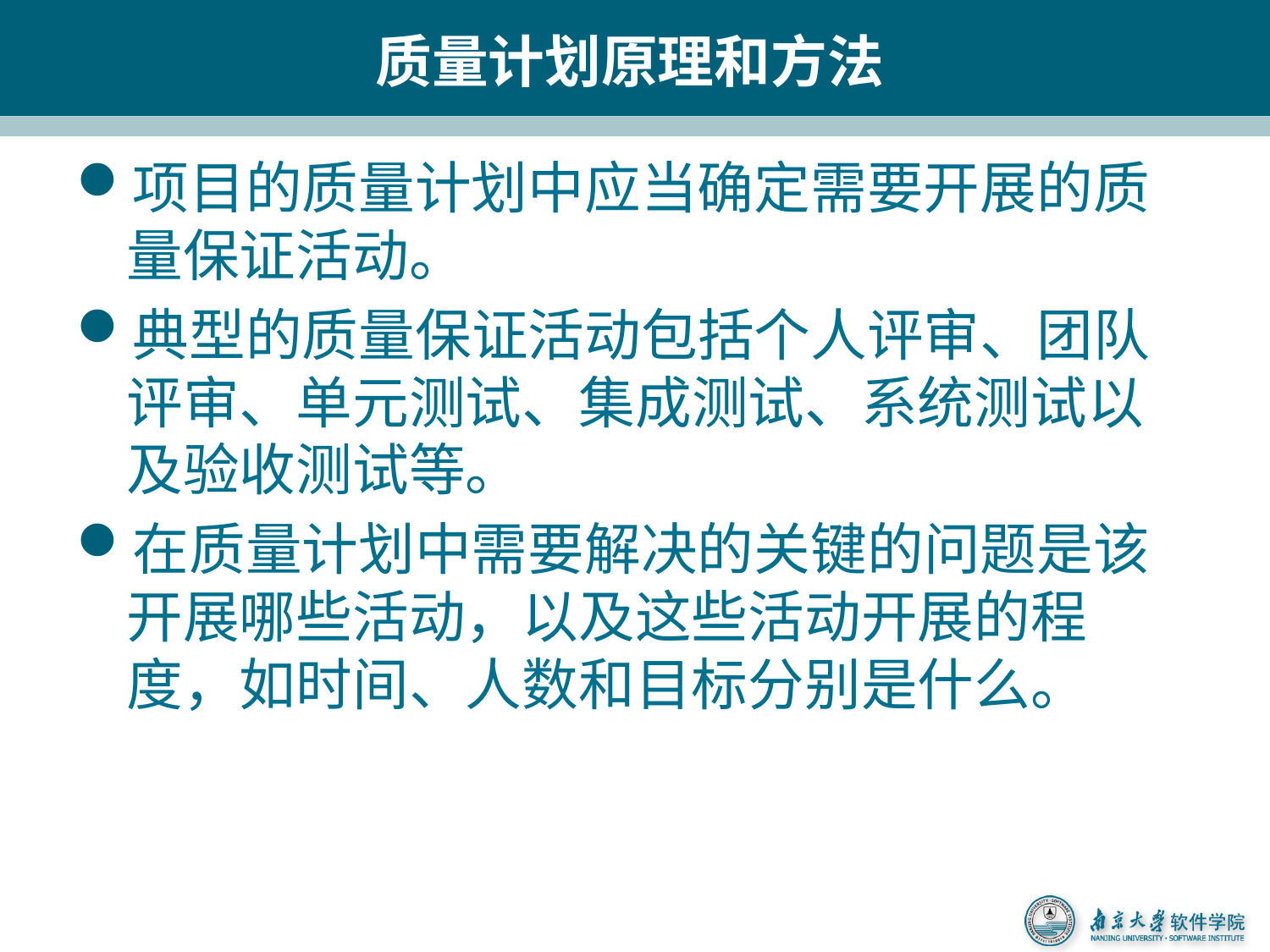

# 质量计划原理和方法
项目的质量计划中应当确定需要开展的质量保证活动。
典型的质量保证活动包括个人评审、团队评审、单元测试、集成测试、系统测试以及验收测试等。
在质量计划中需要解决的关键的问题是该开展哪些活动，以及这些活动开展的程度，如时间、人数和目标分别是什么。